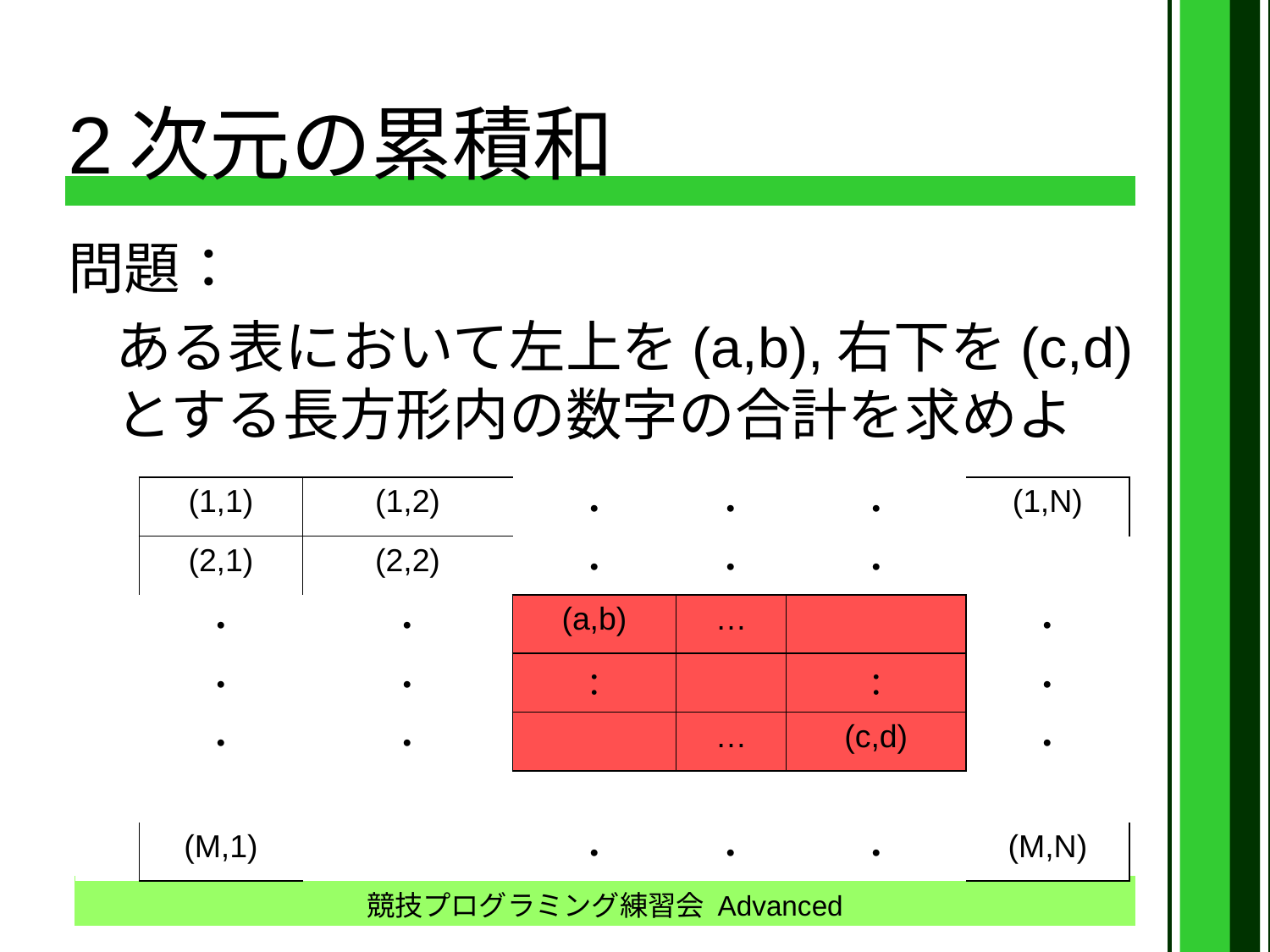

# 2次元の累積和
問題：
	ある表において左上を(a,b),右下を(c,d)とする長方形内の数字の合計を求めよ

|  |  |  |  |  |  |  |
| --- | --- | --- | --- | --- | --- | --- |
|  | (1,1) | (1,2) | ・ | ・ | ・ | (1,N) |
|  | (2,1) | (2,2) | ・ | ・ | ・ |  |
|  | ・ | ・ | (a,b) | … |  | ・ |
|  | ・ | ・ | ： |  | ： | ・ |
|  | ・ | ・ |  | … | (c,d) | ・ |
|  |  |  |  |  |  |  |
|  | (M,1) |  | ・ | ・ | ・ | (M,N) |
競技プログラミング練習会 Advanced